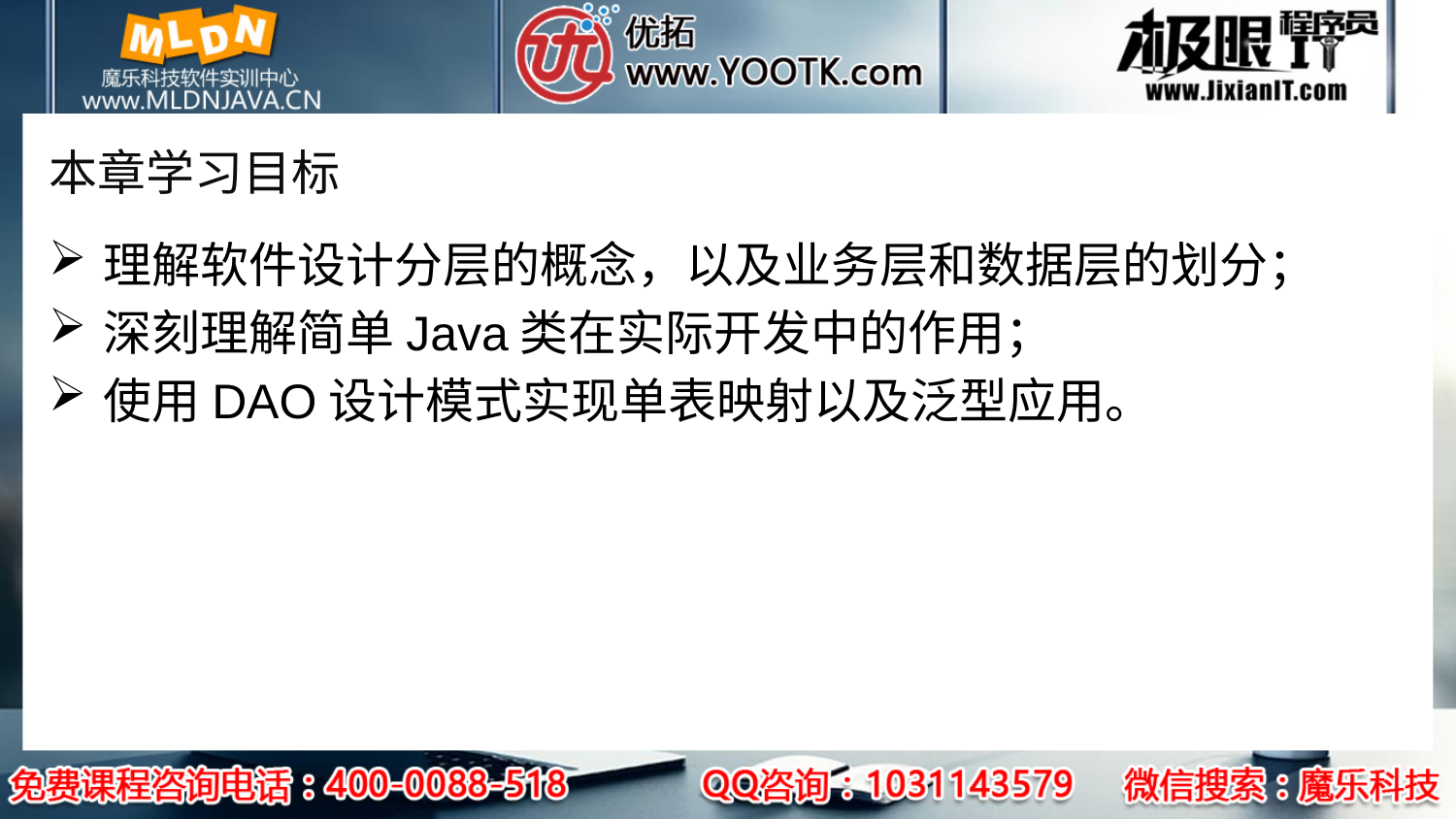

# 本章学习目标
理解软件设计分层的概念，以及业务层和数据层的划分；
深刻理解简单Java类在实际开发中的作用；
使用DAO设计模式实现单表映射以及泛型应用。